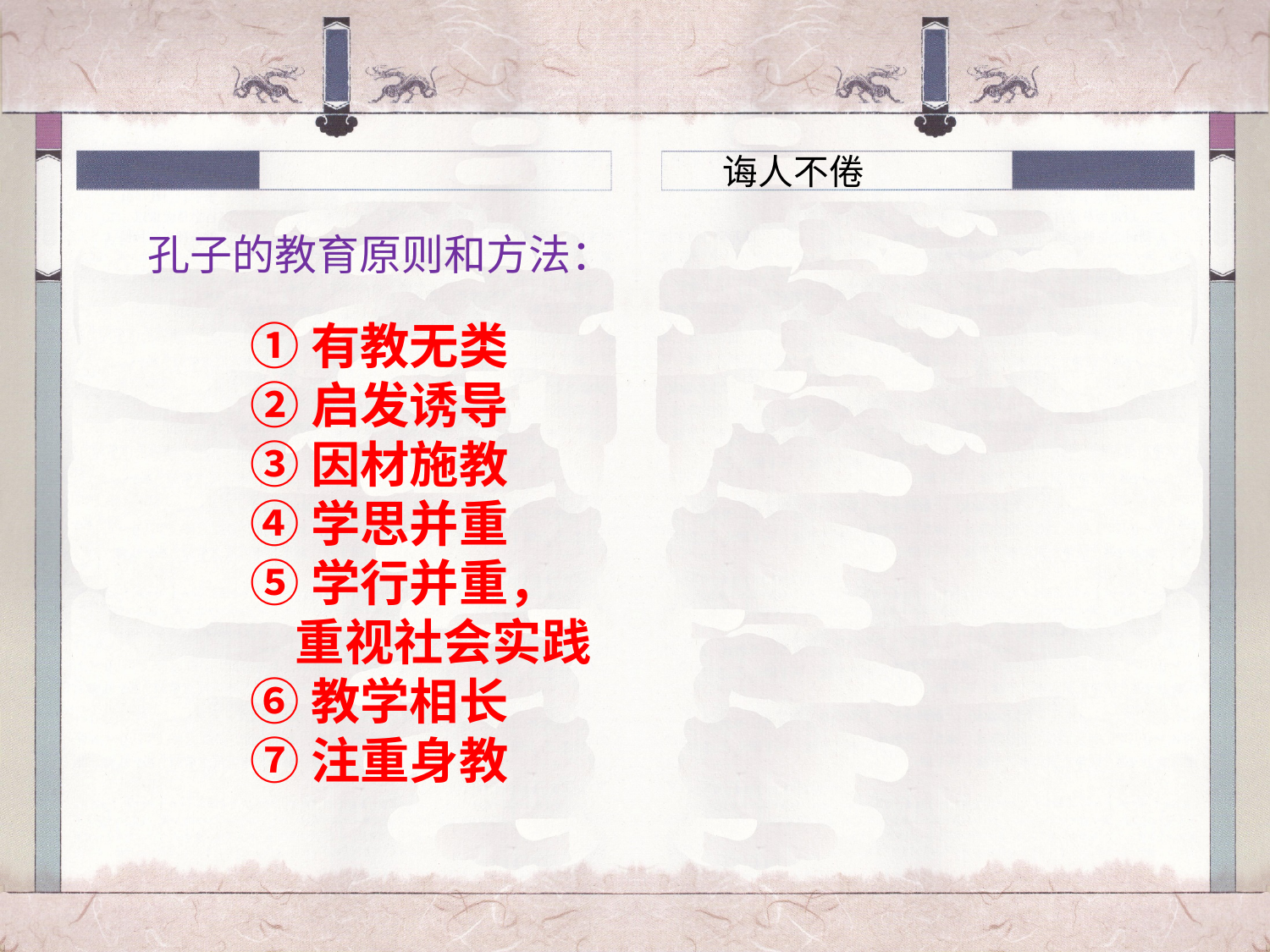

诲人不倦
孔子的教育原则和方法：
①有教无类
②启发诱导
③因材施教
④学思并重
⑤学行并重，
   重视社会实践
⑥教学相长
⑦注重身教